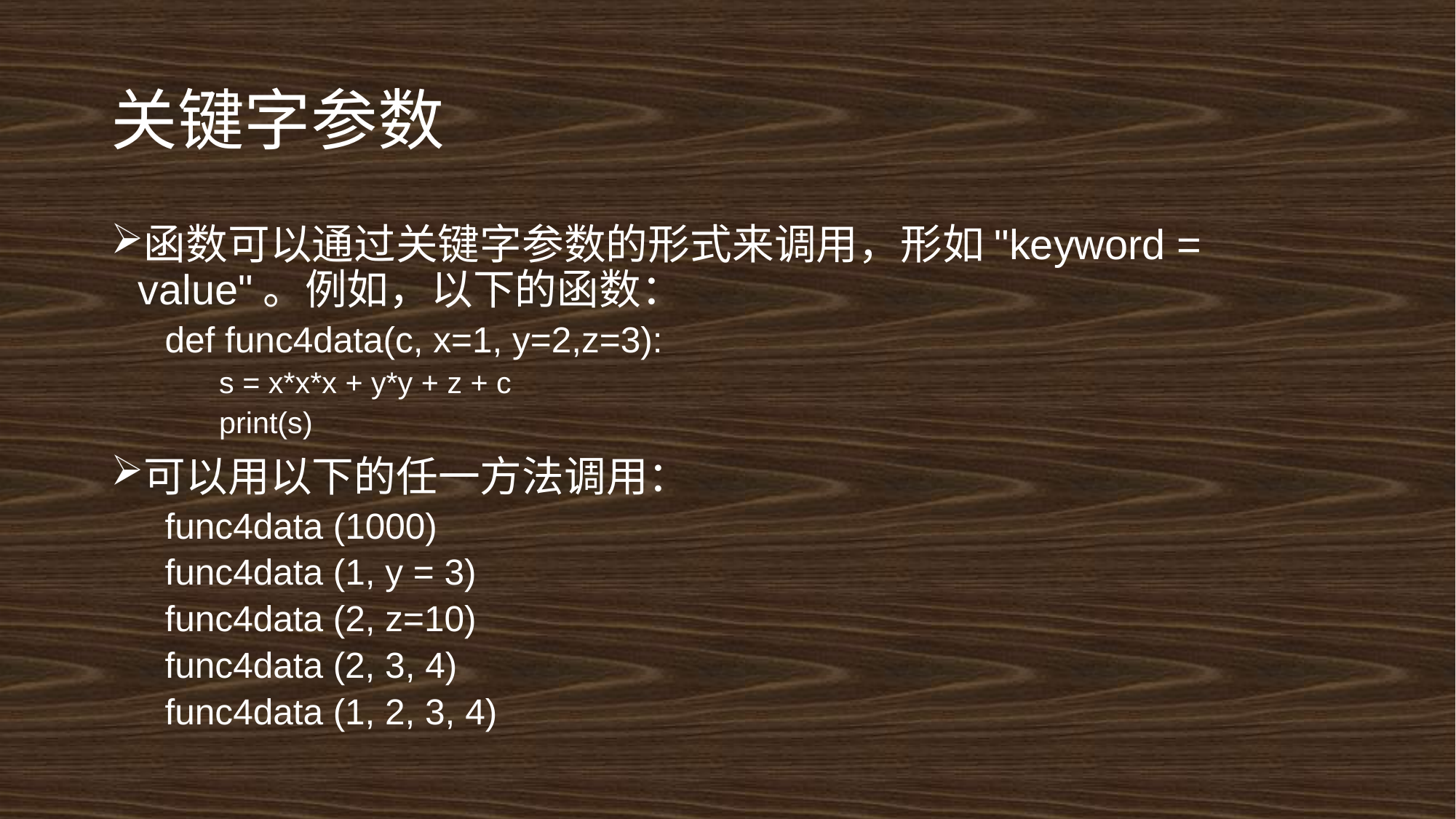

# 关键字参数
函数可以通过关键字参数的形式来调用，形如"keyword = value"。例如，以下的函数：
def func4data(c, x=1, y=2,z=3):
s = x*x*x + y*y + z + c
print(s)
可以用以下的任一方法调用：
func4data (1000)
func4data (1, y = 3)
func4data (2, z=10)
func4data (2, 3, 4)
func4data (1, 2, 3, 4)